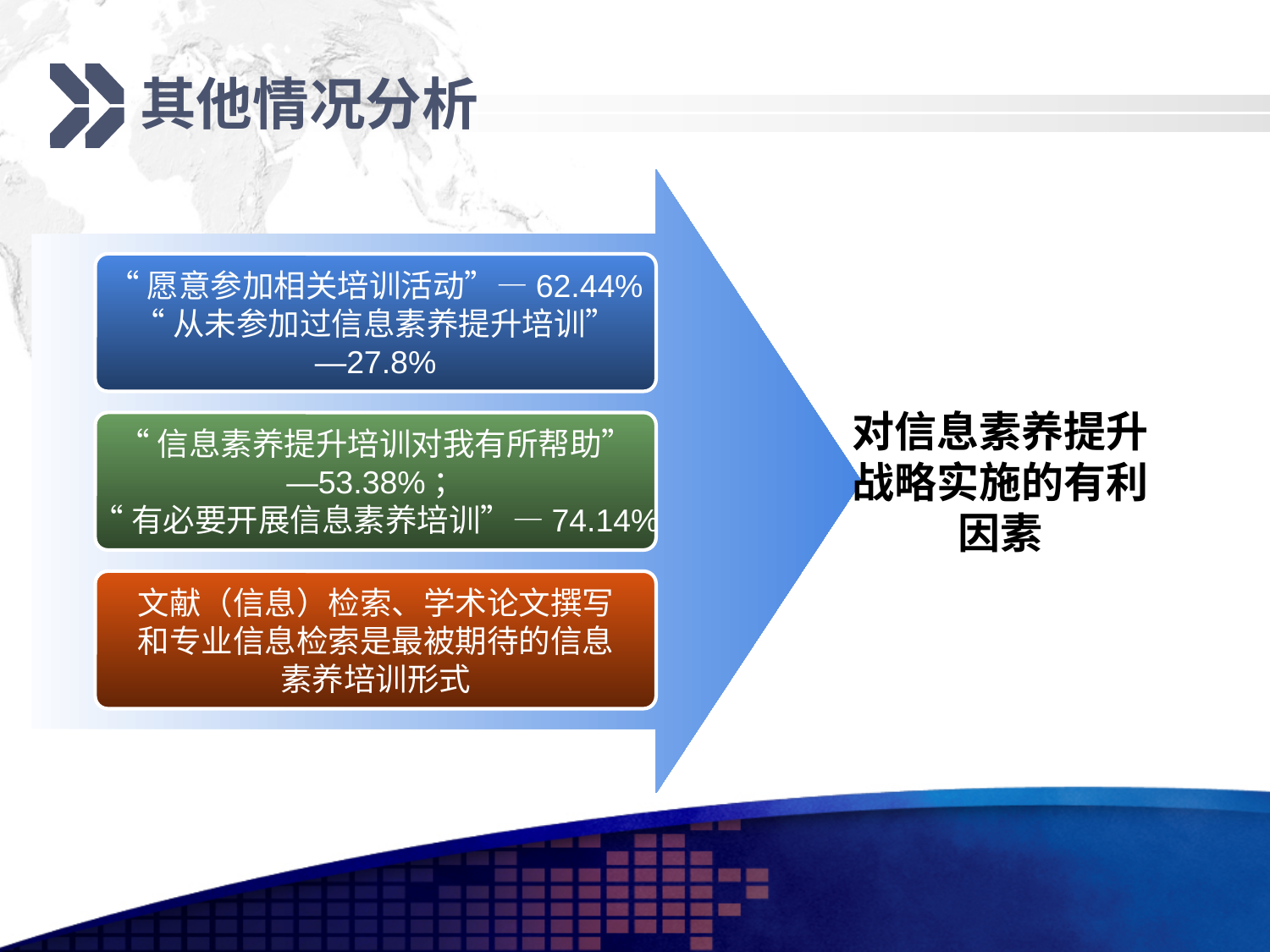

# 其他情况分析

“愿意参加相关培训活动”—62.44%
“从未参加过信息素养提升培训”
—27.8%
对信息素养提升战略实施的有利因素
“信息素养提升培训对我有所帮助”
—53.38%；
“有必要开展信息素养培训”—74.14%
文献（信息）检索、学术论文撰写
和专业信息检索是最被期待的信息
素养培训形式